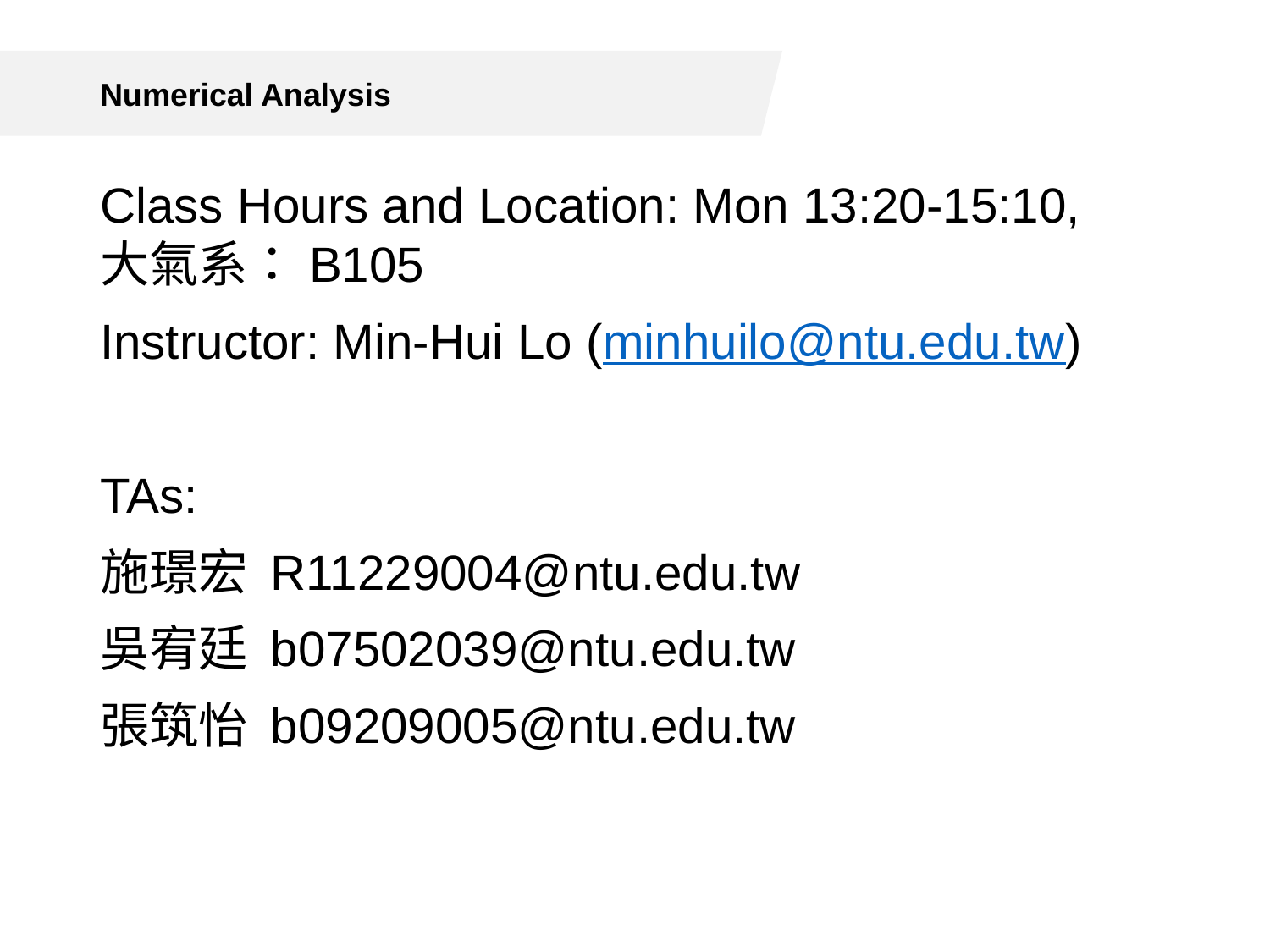

# Numerical Analysis
Class Hours and Location: Mon 13:20-15:10,  大氣系：B105
Instructor: Min-Hui Lo (minhuilo@ntu.edu.tw)

TAs:
施璟宏 R11229004@ntu.edu.tw
吳宥廷 b07502039@ntu.edu.tw
張筑怡 b09209005@ntu.edu.tw